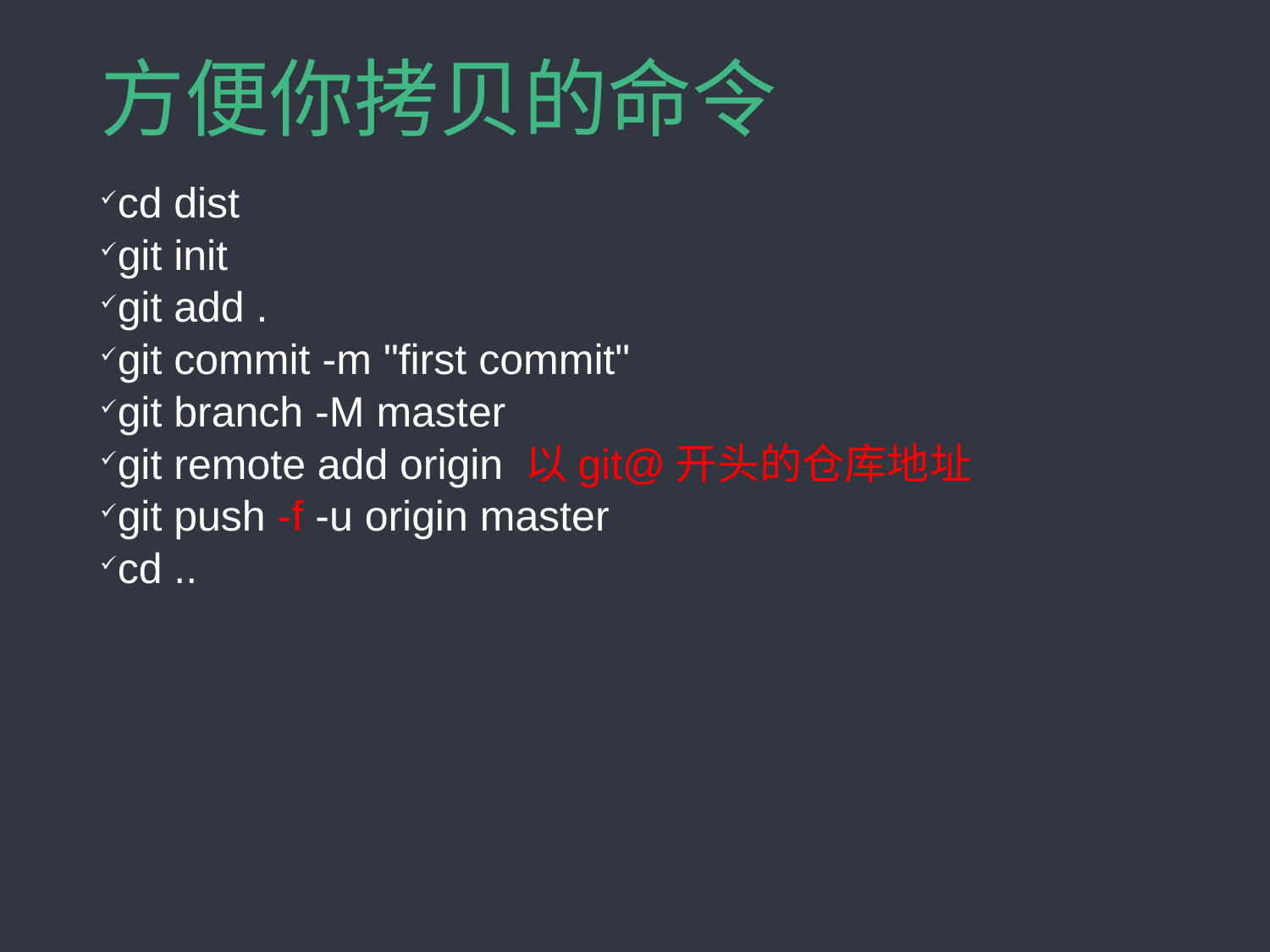

# 方便你拷贝的命令
cd dist
git init
git add .
git commit -m "first commit"
git branch -M master
git remote add origin 以git@开头的仓库地址
git push -f -u origin master
cd ..